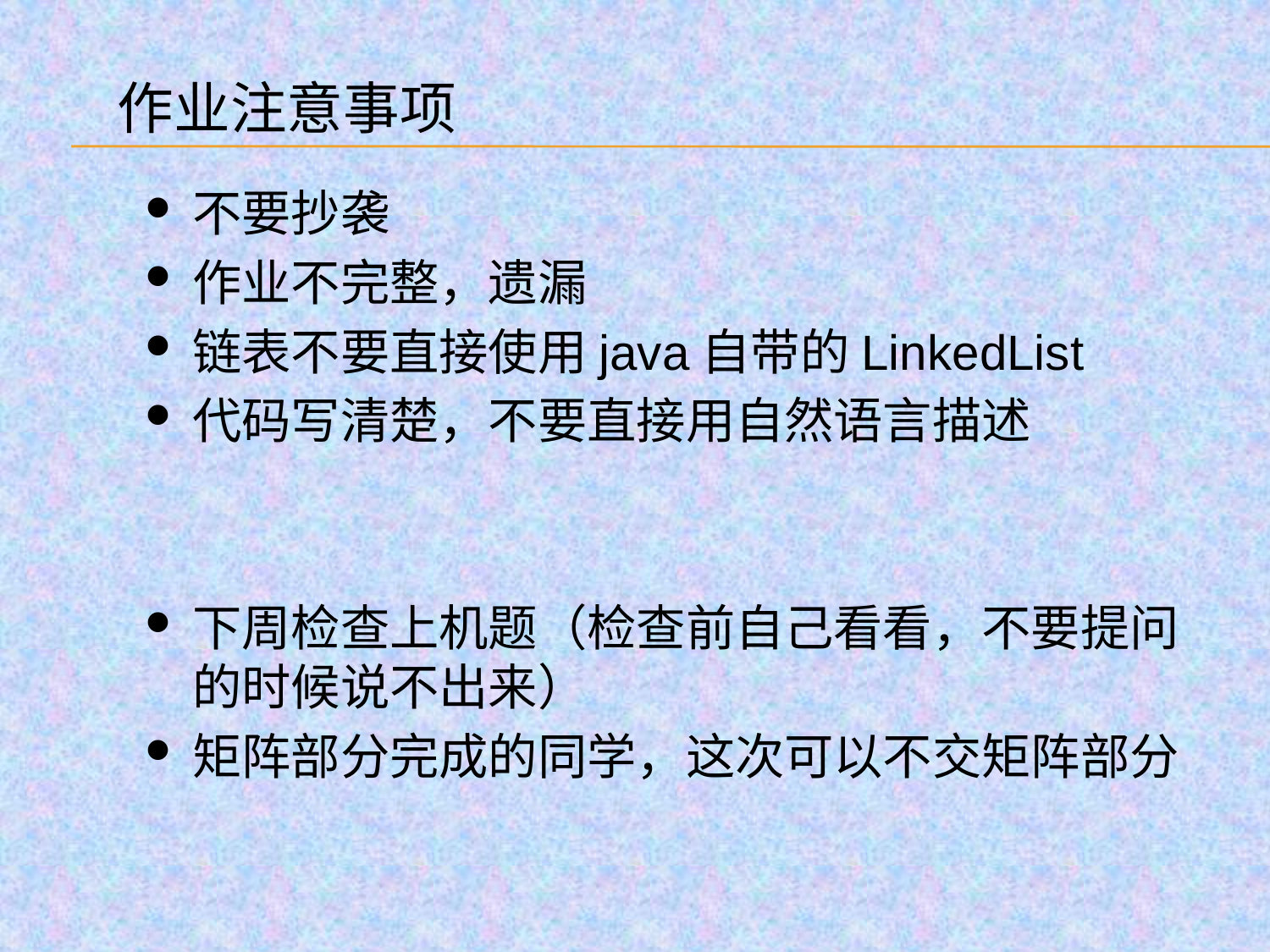

作业注意事项

不要抄袭
作业不完整，遗漏
链表不要直接使用java自带的LinkedList
代码写清楚，不要直接用自然语言描述

下周检查上机题（检查前自己看看，不要提问的时候说不出来）
矩阵部分完成的同学，这次可以不交矩阵部分